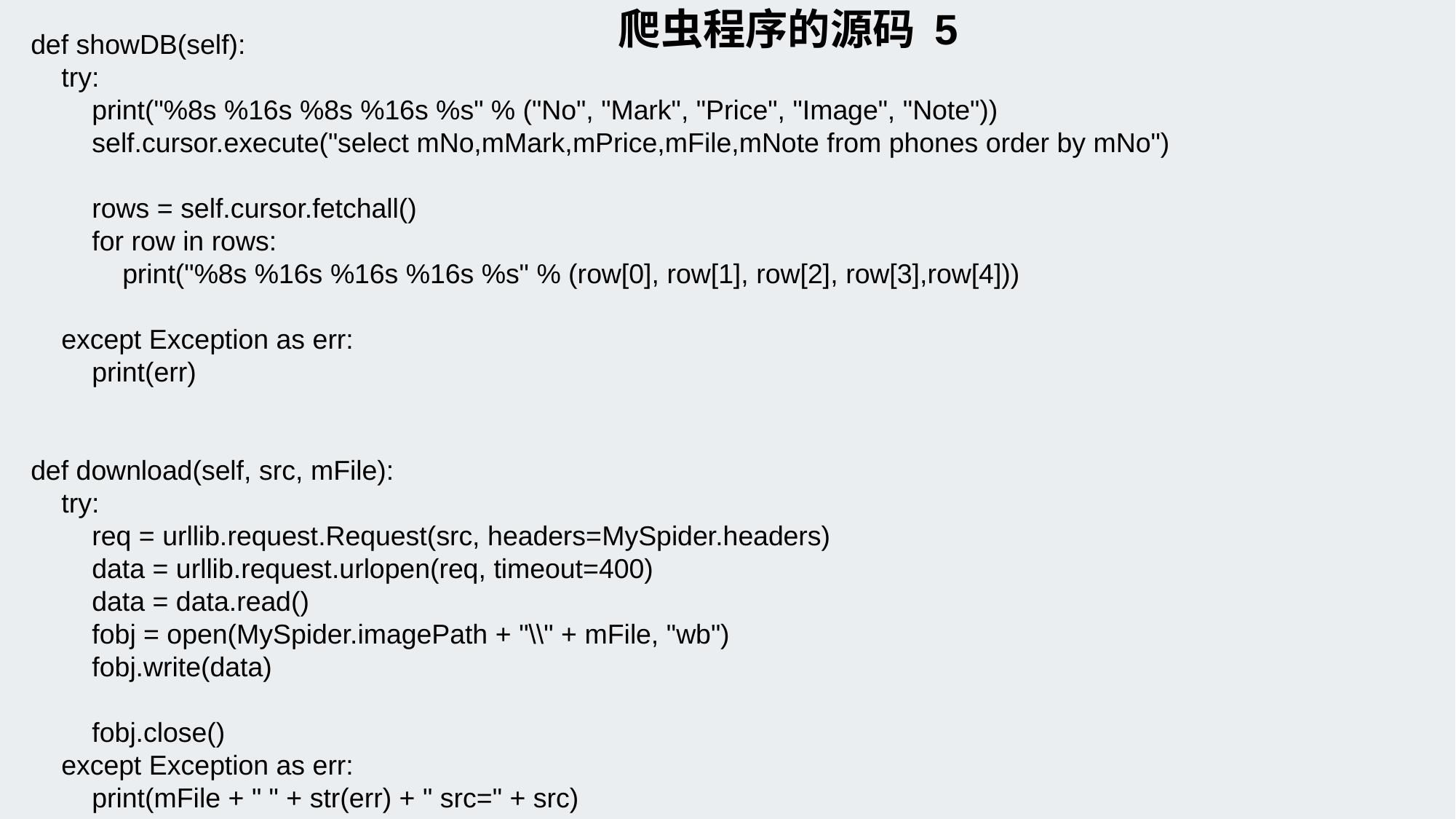

# 爬虫程序的源码 5
    def showDB(self):
        try:
            print("%8s %16s %8s %16s %s" % ("No", "Mark", "Price", "Image", "Note"))
            self.cursor.execute("select mNo,mMark,mPrice,mFile,mNote from phones order by mNo")

            rows = self.cursor.fetchall()
            for row in rows:
                print("%8s %16s %16s %16s %s" % (row[0], row[1], row[2], row[3],row[4]))

        except Exception as err:
            print(err)

    def download(self, src, mFile):
        try:
            req = urllib.request.Request(src, headers=MySpider.headers)
            data = urllib.request.urlopen(req, timeout=400)
            data = data.read()
            fobj = open(MySpider.imagePath + "\\" + mFile, "wb")
            fobj.write(data)

            fobj.close()
        except Exception as err:
            print(mFile + " " + str(err) + " src=" + src)